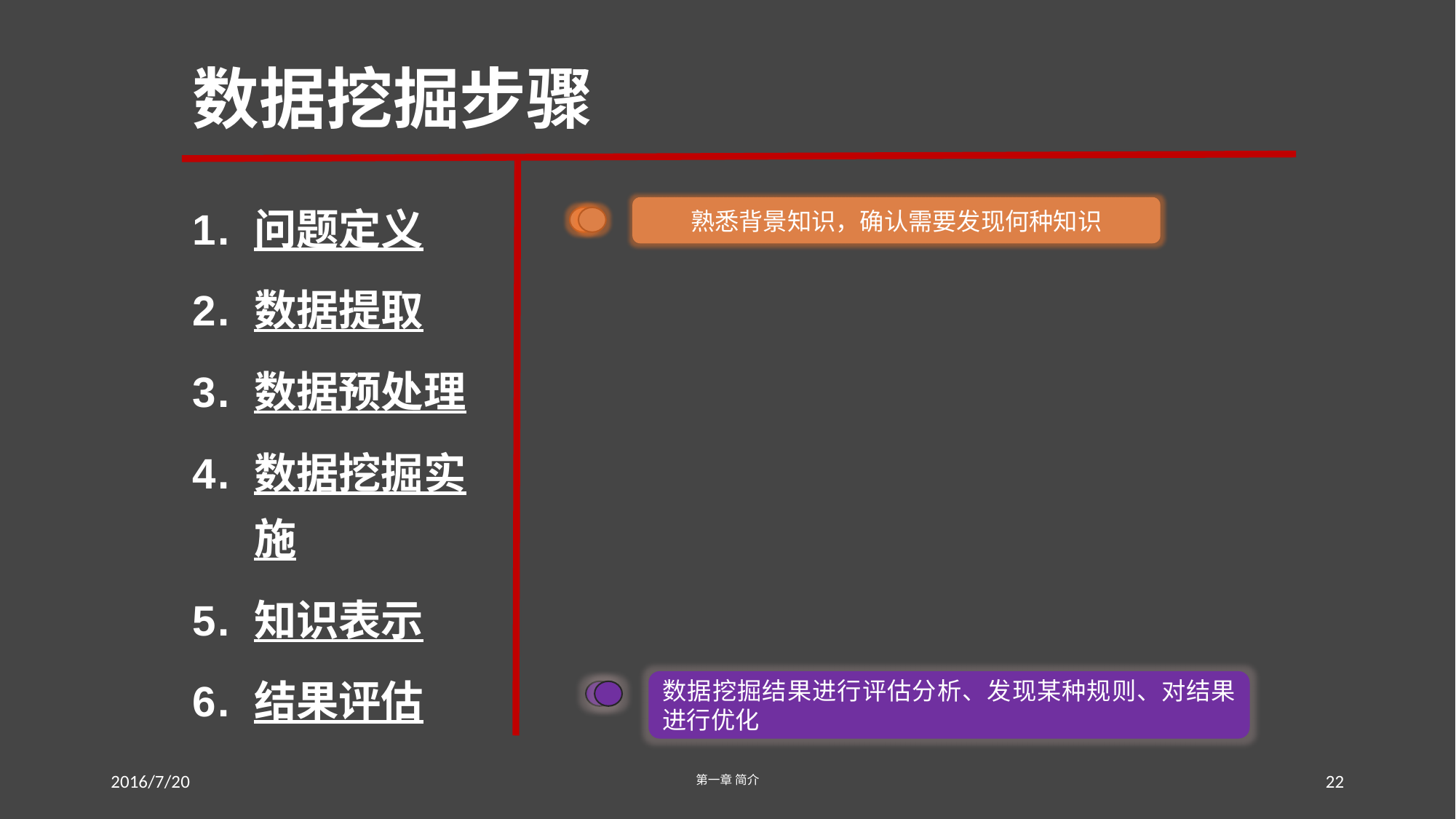

# 数据挖掘步骤
问题定义
数据提取
数据预处理
数据挖掘实施
知识表示
结果评估

熟悉背景知识，确认需要发现何种知识

据目标要求从数据源中提取与挖掘任务相关的数据集

检查数据的完整性、剔除数据噪声、数据的一致性处理、对丢失的数据进行填补、数据约简等

运用适合的数据挖掘算法进行分析，例如分类、聚类、关联分析、事例推理、决策树、规则推理、模糊集、神经网络、遗传算法等方法，最终得到数据挖掘结果

将发现的知识以合理、科学的方法向用户展现

数据挖掘结果进行评估分析、发现某种规则、对结果进行优化

2016/7/20
第一章 简介
22